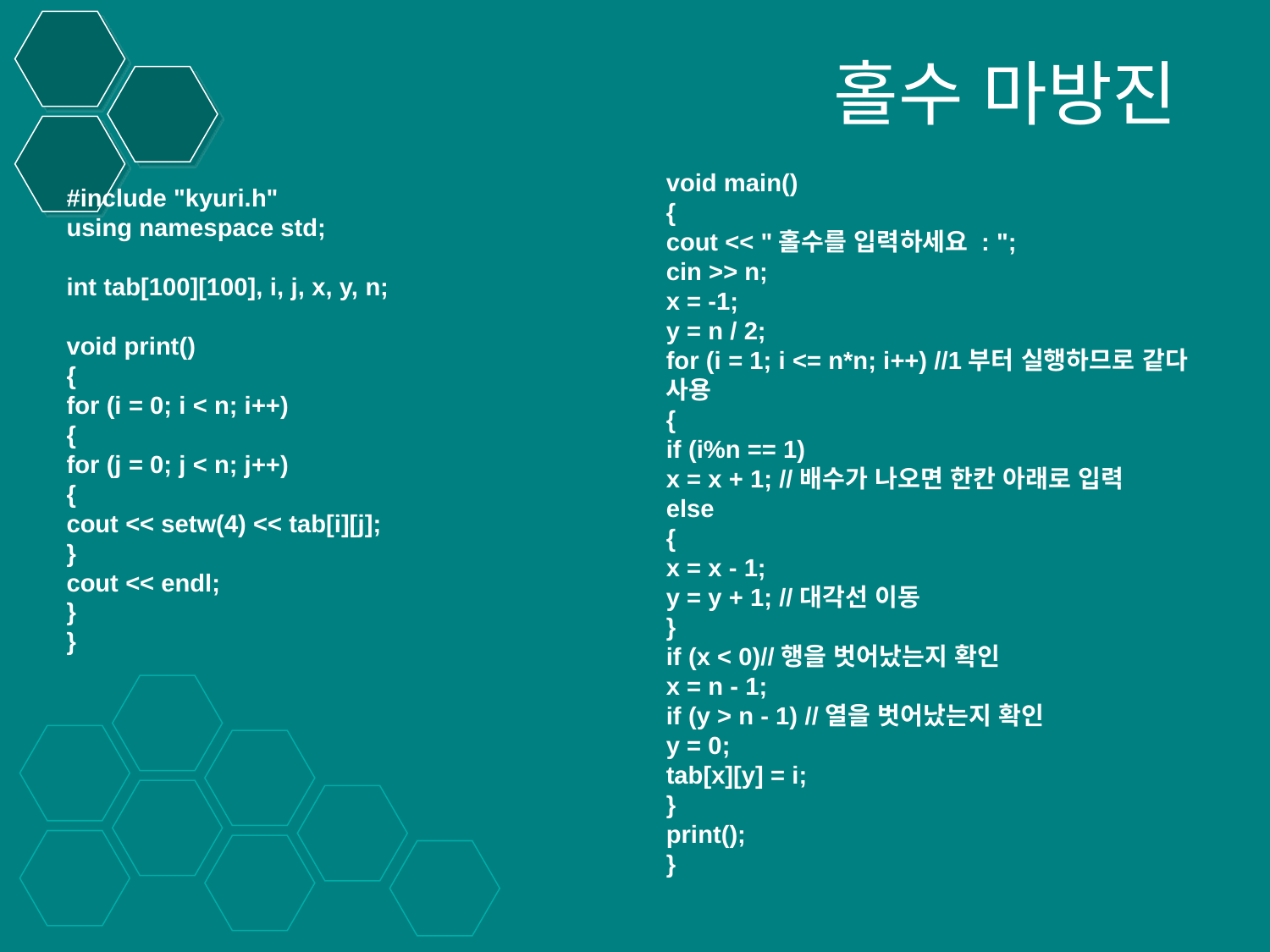

# 홀수 마방진
void main()
{
cout << "홀수를 입력하세요 : ";
cin >> n;
x = -1;
y = n / 2;
for (i = 1; i <= n*n; i++) //1부터 실행하므로 같다 사용
{
if (i%n == 1)
x = x + 1; //배수가 나오면 한칸 아래로 입력
else
{
x = x - 1;
y = y + 1; //대각선 이동
}
if (x < 0)//행을 벗어났는지 확인
x = n - 1;
if (y > n - 1) //열을 벗어났는지 확인
y = 0;
tab[x][y] = i;
}
print();
}
#include "kyuri.h"
using namespace std;

int tab[100][100], i, j, x, y, n;

void print()
{
for (i = 0; i < n; i++)
{
for (j = 0; j < n; j++)
{
cout << setw(4) << tab[i][j];
}
cout << endl;
}
}